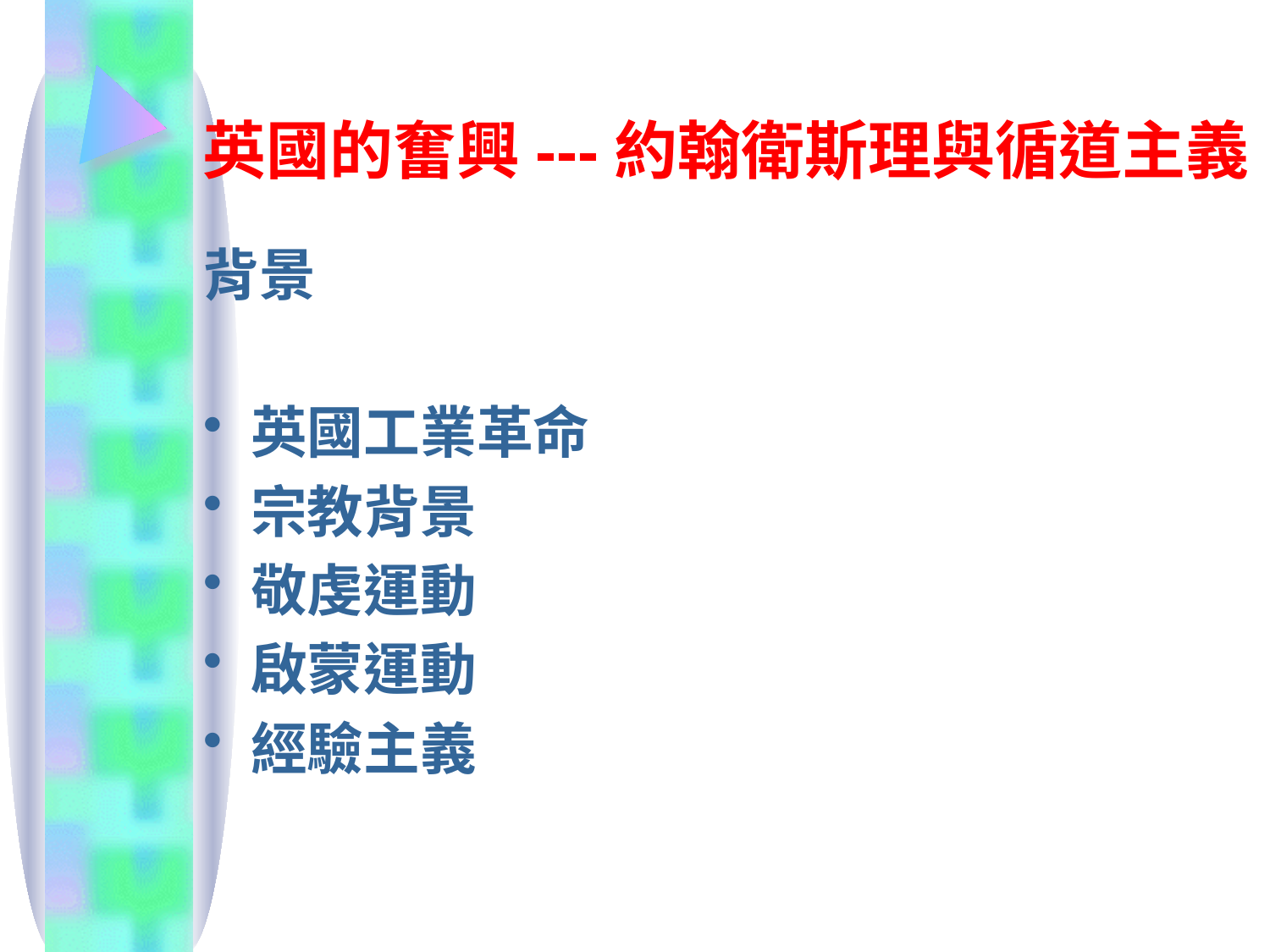

# 英國的奮興---約翰衛斯理與循道主義
背景

英國工業革命
宗教背景
敬虔運動
啟蒙運動
經驗主義